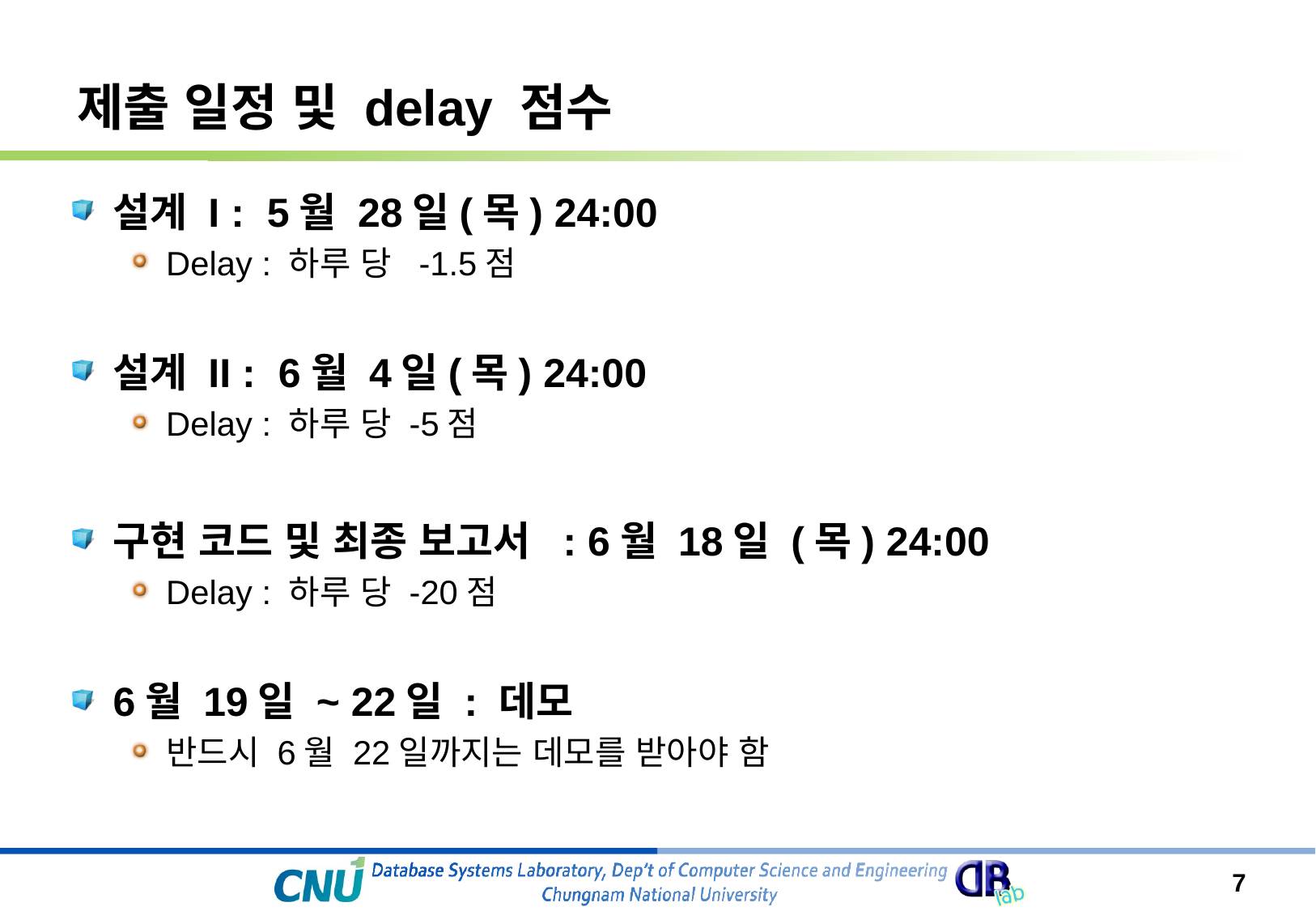

# 제출 일정 및 delay 점수
설계 I :  5월 28일(목) 24:00
Delay : 하루 당  -1.5점

설계 II :  6월 4일(목) 24:00
Delay : 하루 당 -5점

구현 코드 및 최종 보고서  : 6월 18일 (목) 24:00
Delay : 하루 당 -20점

6월 19일 ~ 22일 : 데모
반드시 6월 22일까지는 데모를 받아야 함

7